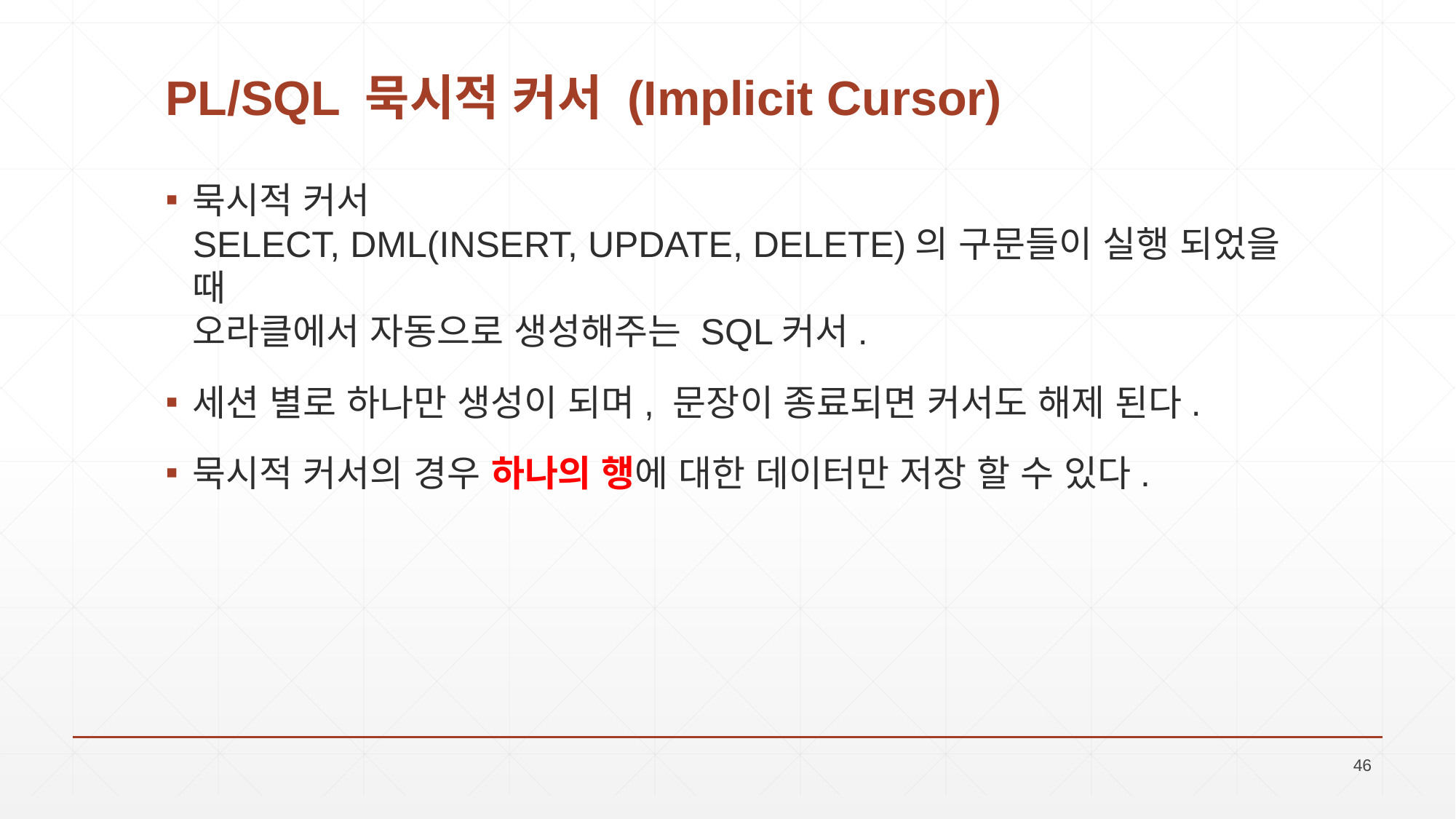

# PL/SQL 묵시적 커서 (Implicit Cursor)
묵시적 커서
SELECT, DML(INSERT, UPDATE, DELETE)의 구문들이 실행 되었을 때
오라클에서 자동으로 생성해주는 SQL커서.
세션 별로 하나만 생성이 되며, 문장이 종료되면 커서도 해제 된다.
묵시적 커서의 경우 하나의 행에 대한 데이터만 저장 할 수 있다.

46